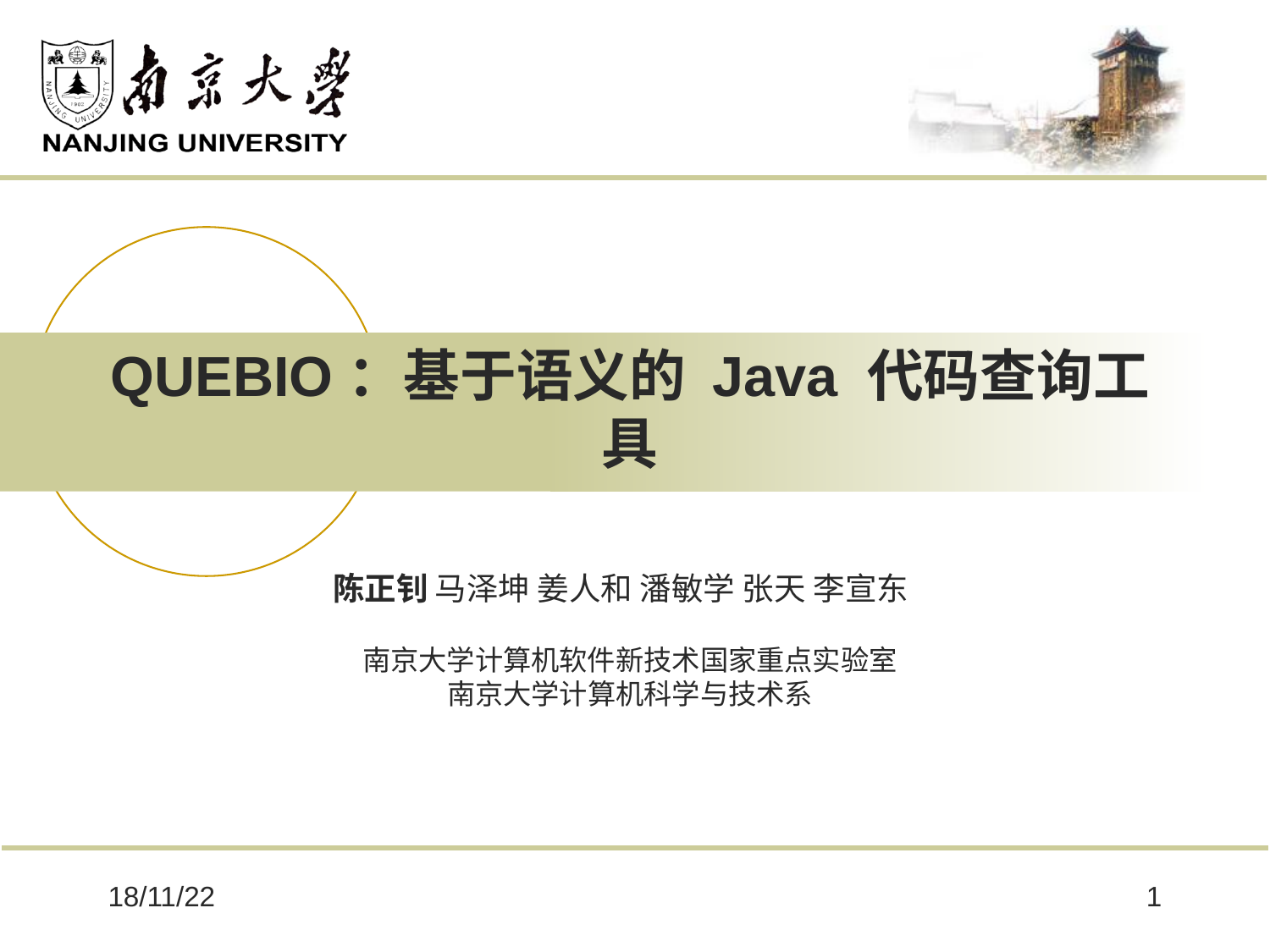

# QUEBIO：基于语义的 Java 代码查询工具
陈正钊 马泽坤 姜人和 潘敏学 张天 李宣东
南京大学计算机软件新技术国家重点实验室
南京大学计算机科学与技术系

18/11/22
1